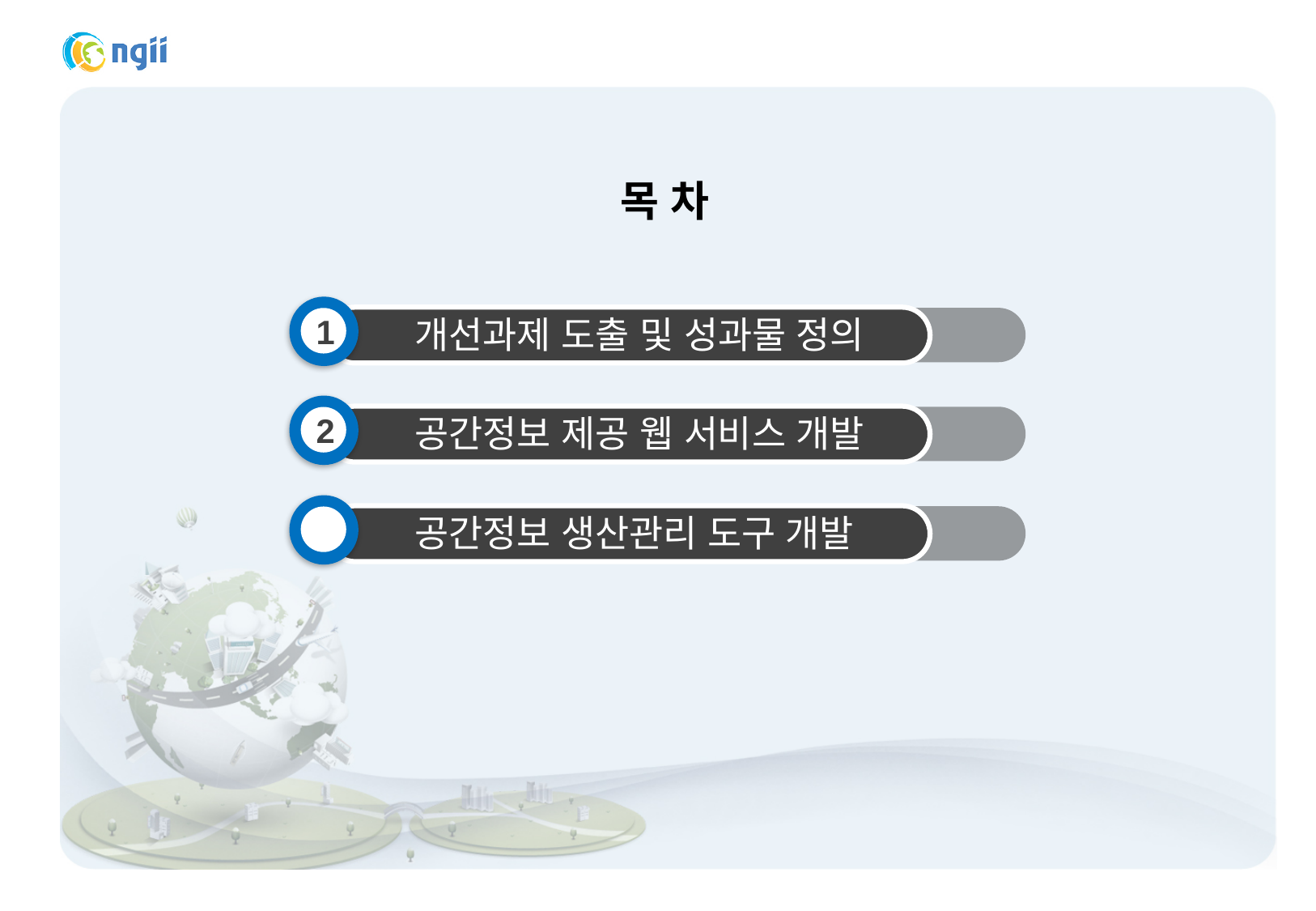

목 차

1

개선과제 도출 및 성과물 정의

2

공간정보 제공 웹 서비스 개발

	3

공간정보 생산관리 도구 개발